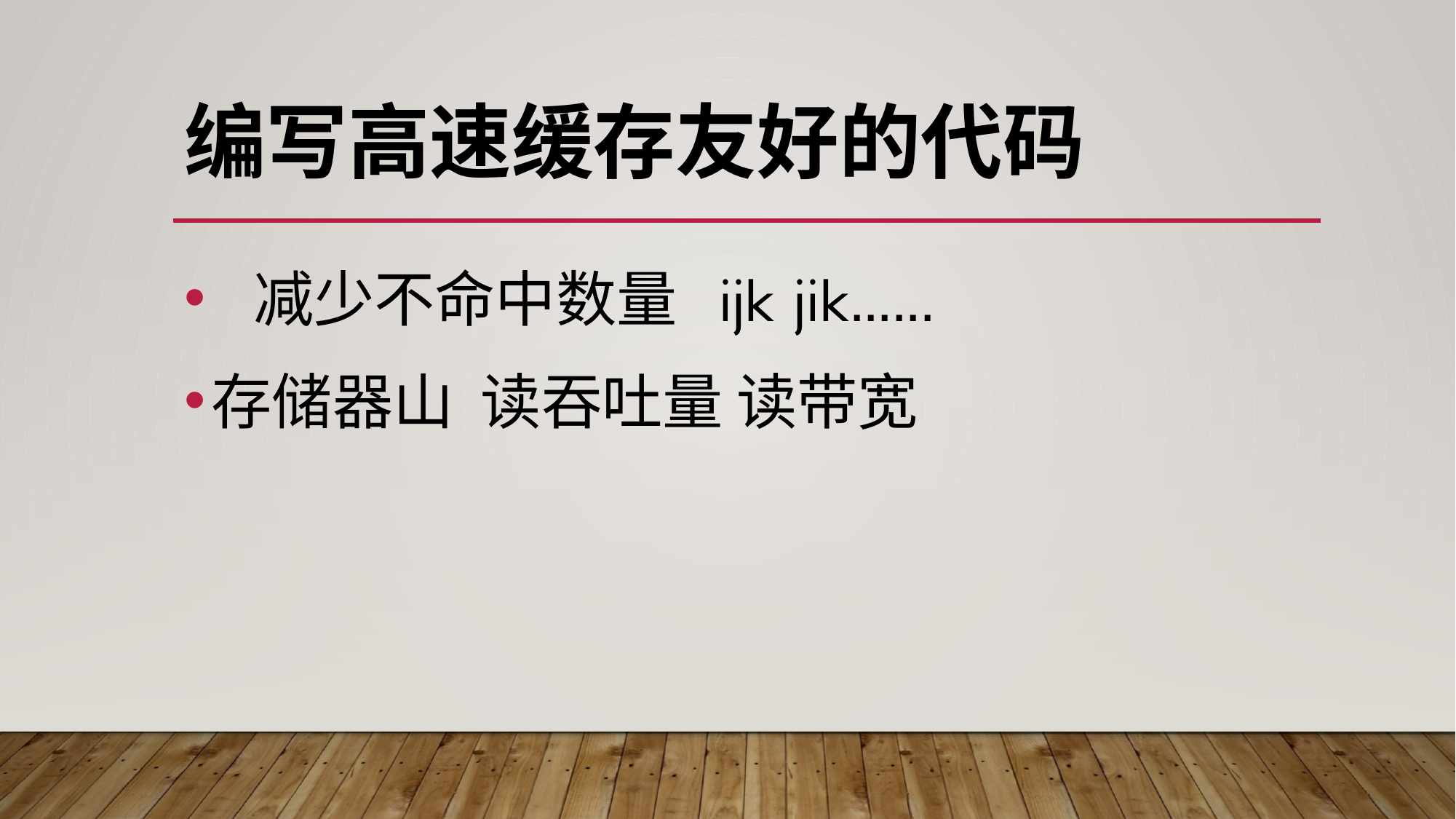

# 编写高速缓存友好的代码
  减少不命中数量  ijk jik......
存储器山  读吞吐量 读带宽